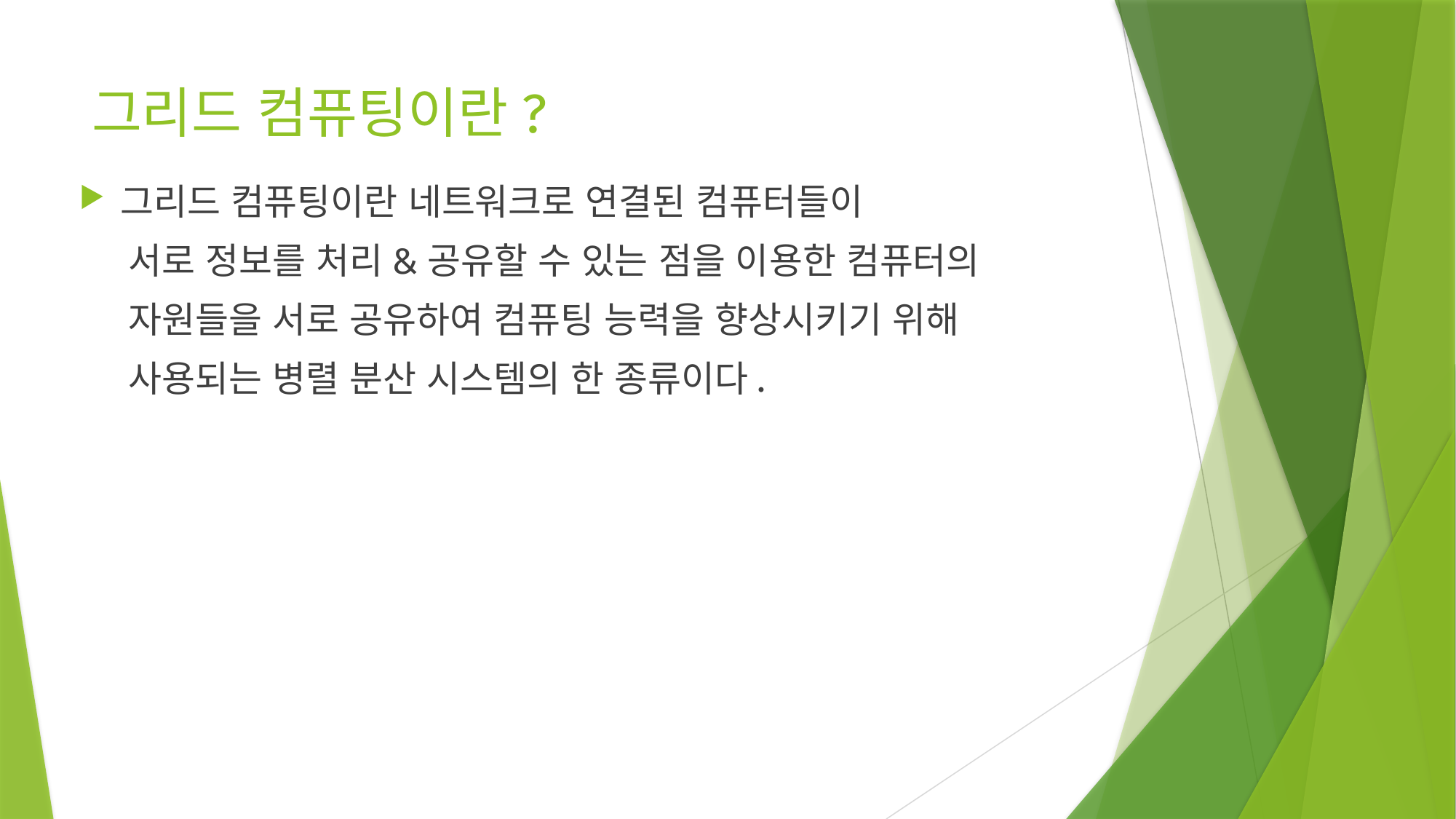

# 그리드 컴퓨팅이란?
그리드 컴퓨팅이란 네트워크로 연결된 컴퓨터들이
    서로 정보를 처리&공유할 수 있는 점을 이용한 컴퓨터의
    자원들을 서로 공유하여 컴퓨팅 능력을 향상시키기 위해
    사용되는 병렬 분산 시스템의 한 종류이다.